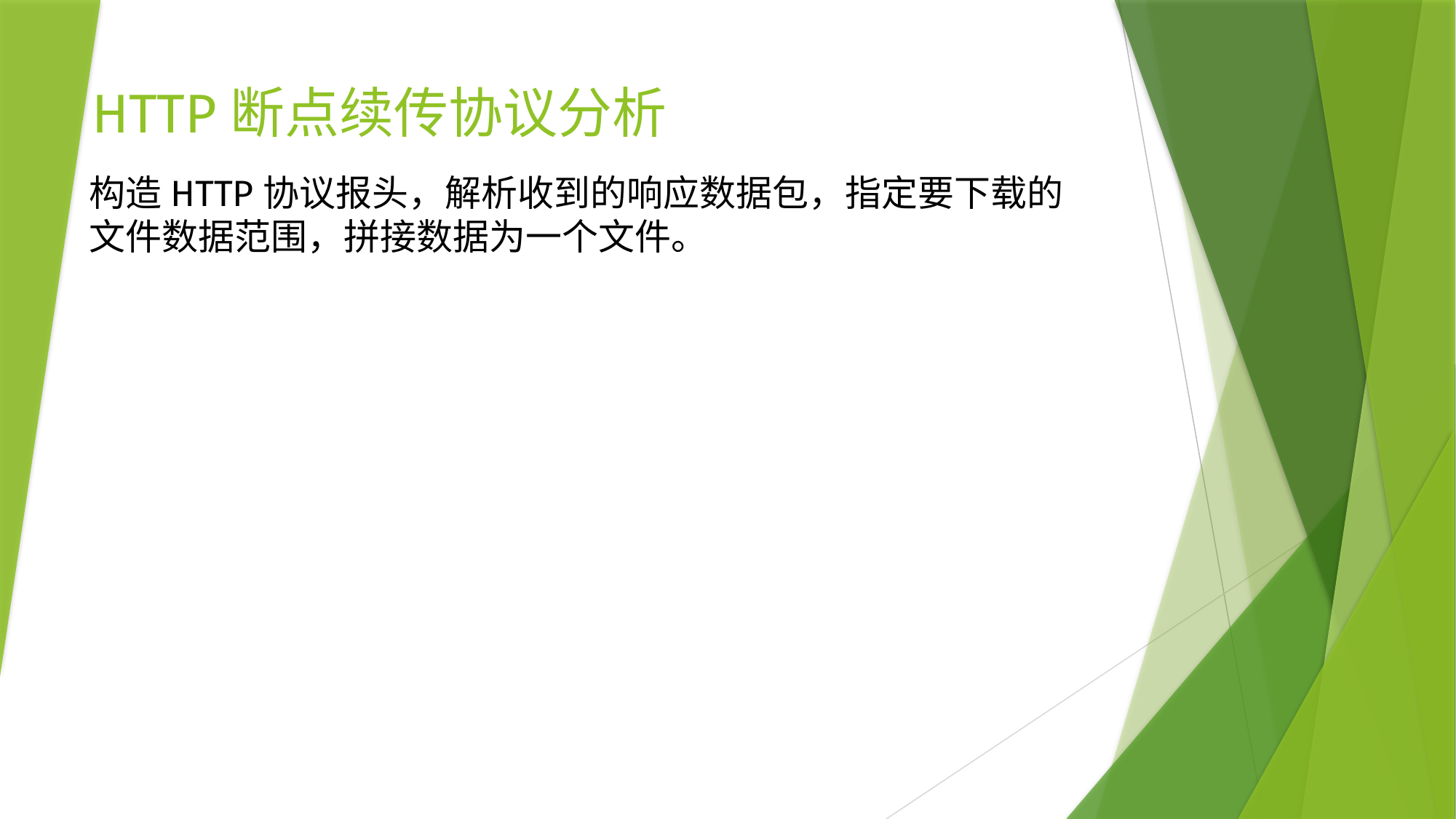

HTTP断点续传协议分析
构造HTTP协议报头，解析收到的响应数据包，指定要下载的
文件数据范围，拼接数据为一个文件。